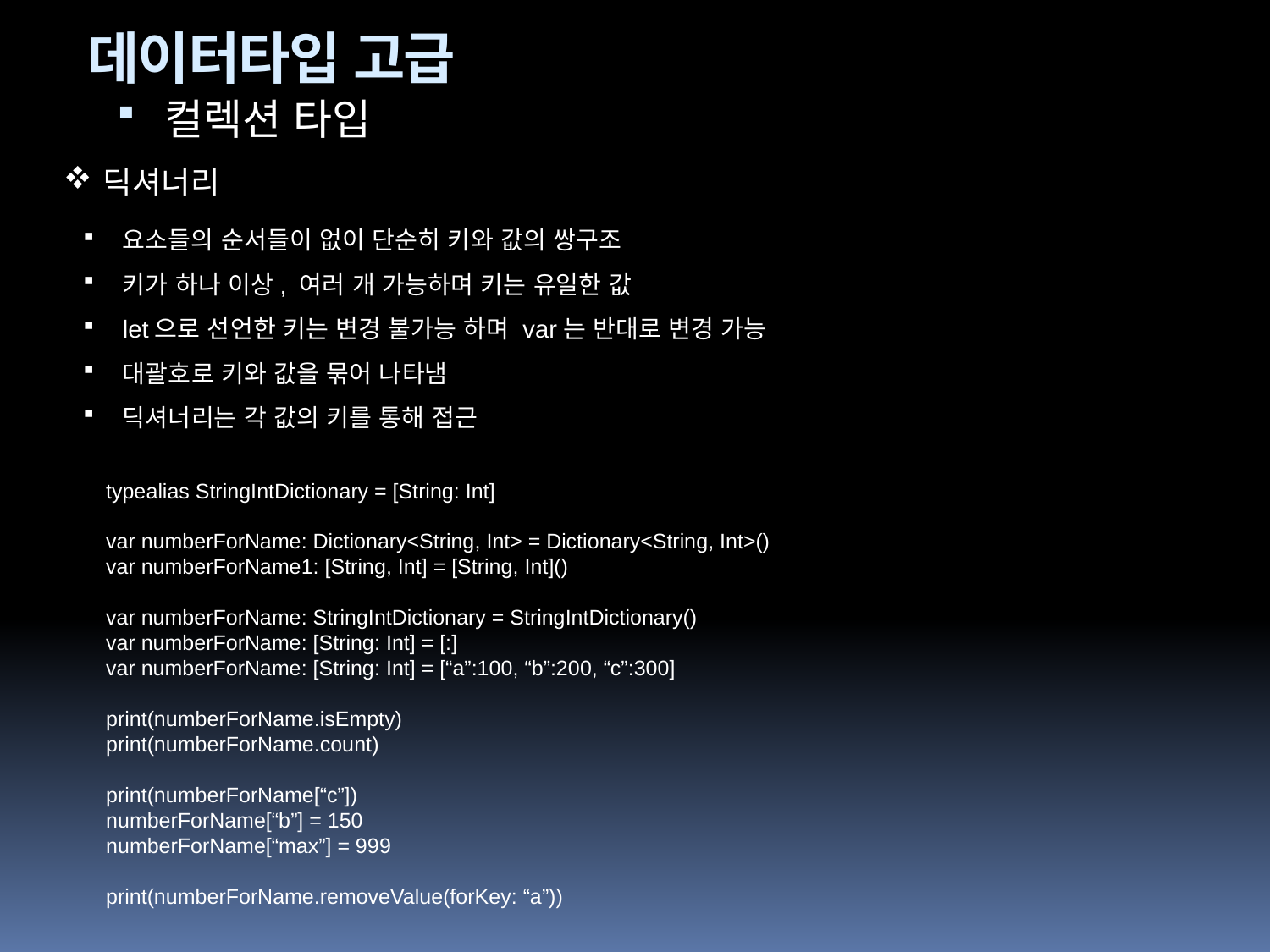

데이터타입 고급
컬렉션 타입
딕셔너리
요소들의 순서들이 없이 단순히 키와 값의 쌍구조
키가 하나 이상, 여러 개 가능하며 키는 유일한 값
let으로 선언한 키는 변경 불가능 하며 var는 반대로 변경 가능
대괄호로 키와 값을 묶어 나타냄
딕셔너리는 각 값의 키를 통해 접근
typealias StringIntDictionary = [String: Int]

var numberForName: Dictionary<String, Int> = Dictionary<String, Int>()
var numberForName1: [String, Int] = [String, Int]()

var numberForName: StringIntDictionary = StringIntDictionary()
var numberForName: [String: Int] = [:]
var numberForName: [String: Int] = [“a”:100, “b”:200, “c”:300]

print(numberForName.isEmpty)
print(numberForName.count)

print(numberForName[“c”])
numberForName[“b”] = 150
numberForName[“max”] = 999

print(numberForName.removeValue(forKey: “a”))